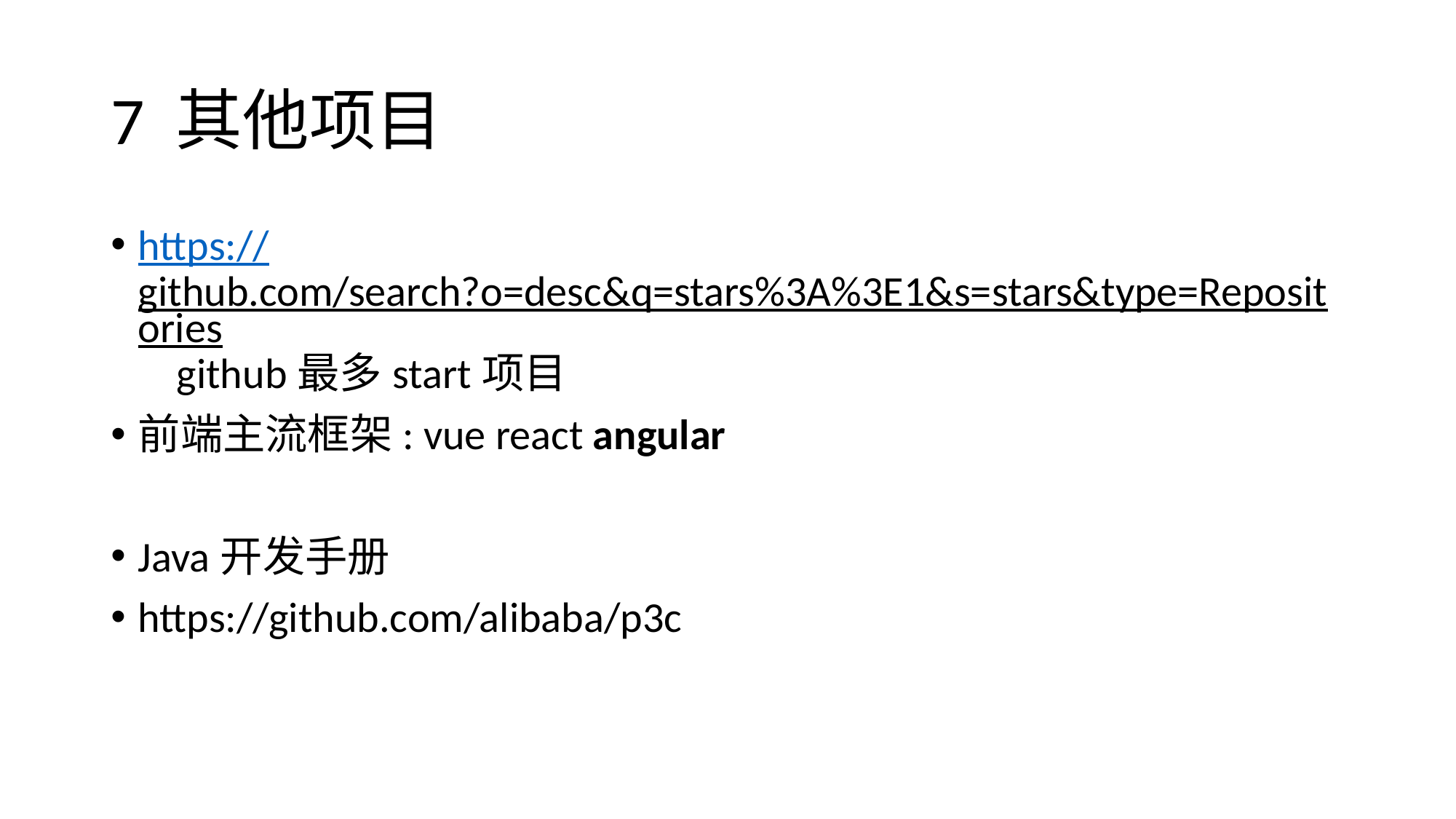

# 7 其他项目
https://github.com/search?o=desc&q=stars%3A%3E1&s=stars&type=Repositories    github最多start项目
前端主流框架: vue react angular

Java开发手册
https://github.com/alibaba/p3c